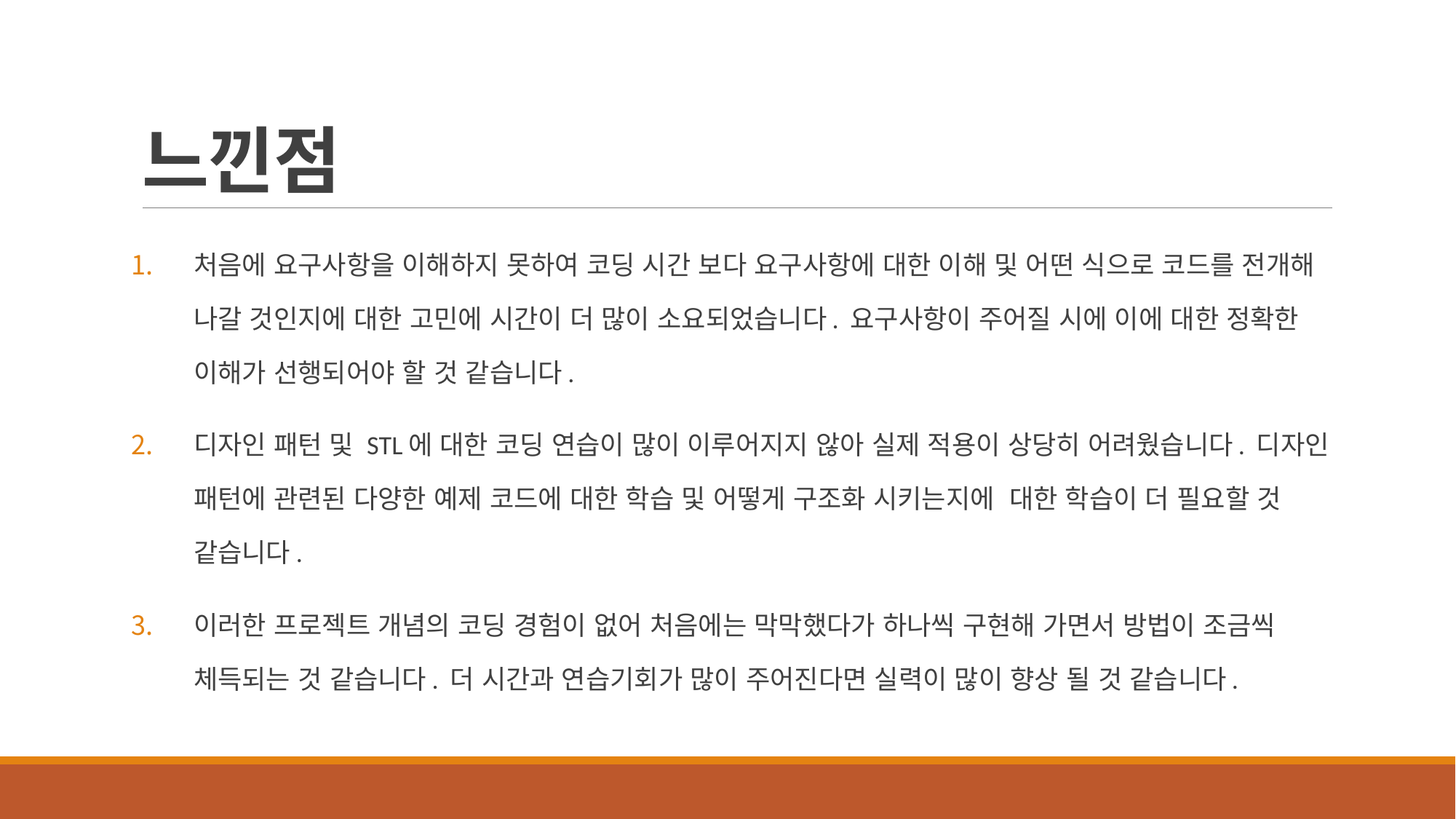

# 느낀점
처음에 요구사항을 이해하지 못하여 코딩 시간 보다 요구사항에 대한 이해 및 어떤 식으로 코드를 전개해 나갈 것인지에 대한 고민에 시간이 더 많이 소요되었습니다. 요구사항이 주어질 시에 이에 대한 정확한 이해가 선행되어야 할 것 같습니다.
디자인 패턴 및 STL에 대한 코딩 연습이 많이 이루어지지 않아 실제 적용이 상당히 어려웠습니다. 디자인 패턴에 관련된 다양한 예제 코드에 대한 학습 및 어떻게 구조화 시키는지에  대한 학습이 더 필요할 것 같습니다.
이러한 프로젝트 개념의 코딩 경험이 없어 처음에는 막막했다가 하나씩 구현해 가면서 방법이 조금씩 체득되는 것 같습니다. 더 시간과 연습기회가 많이 주어진다면 실력이 많이 향상 될 것 같습니다.